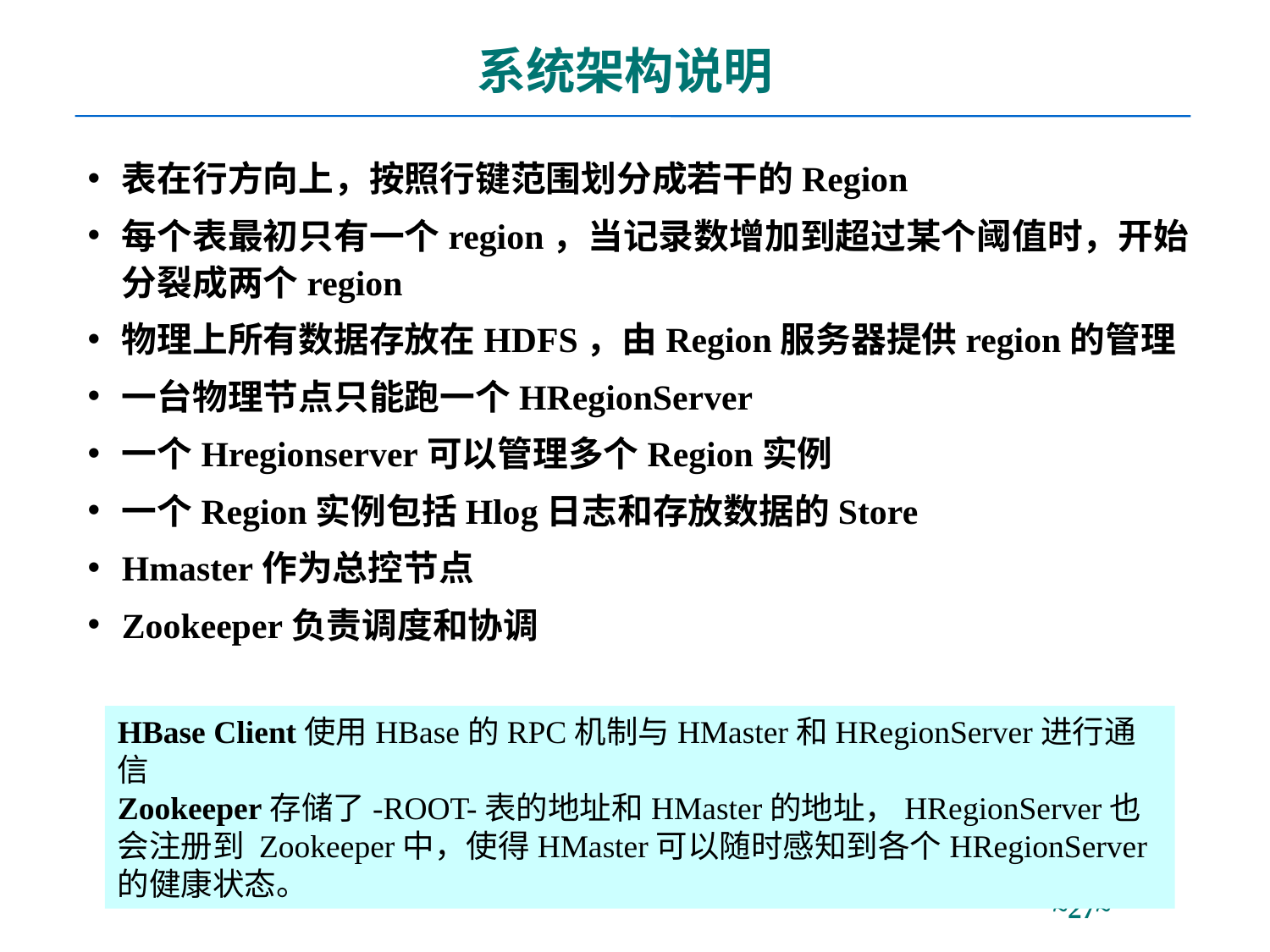

# 系统架构说明
表在行方向上，按照行键范围划分成若干的Region
每个表最初只有一个region，当记录数增加到超过某个阈值时，开始分裂成两个region
物理上所有数据存放在HDFS，由Region服务器提供region的管理
一台物理节点只能跑一个HRegionServer
一个Hregionserver可以管理多个Region实例
一个Region实例包括Hlog日志和存放数据的Store
Hmaster作为总控节点
Zookeeper负责调度和协调

HBase Client使用HBase的RPC机制与HMaster和HRegionServer进行通信
Zookeeper存储了-ROOT-表的地址和HMaster的地址，HRegionServer也会注册到 Zookeeper中，使得HMaster可以随时感知到各个HRegionServer的健康状态。
~27~